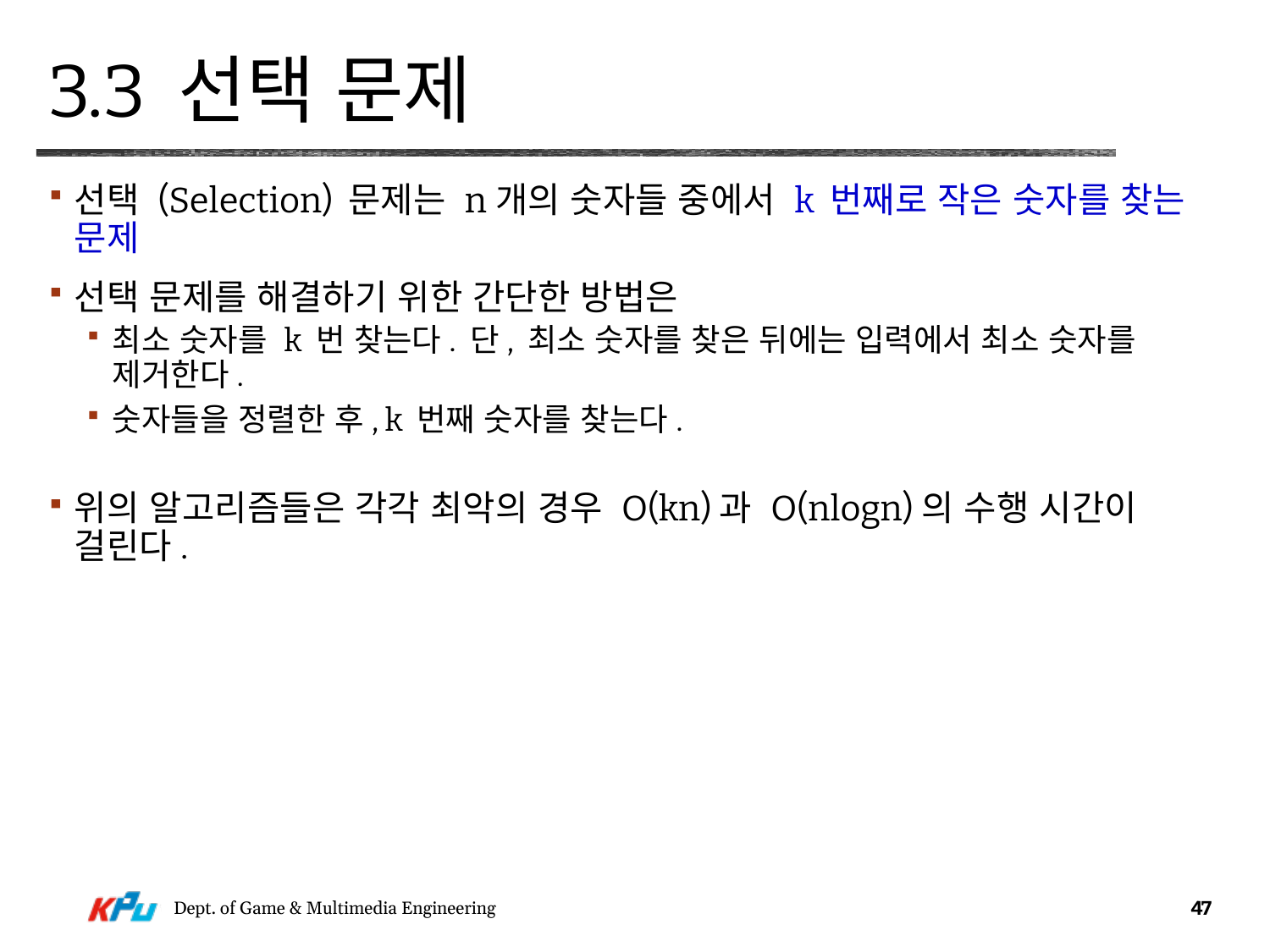

# 3.3 선택 문제
선택 (Selection) 문제는 n개의 숫자들 중에서 k 번째로 작은 숫자를 찾는 문제
선택 문제를 해결하기 위한 간단한 방법은
최소 숫자를 k 번 찾는다. 단, 최소 숫자를 찾은 뒤에는 입력에서 최소 숫자를 제거한다.
숫자들을 정렬한 후, k 번째 숫자를 찾는다.
위의 알고리즘들은 각각 최악의 경우 O(kn)과 O(nlogn)의 수행 시간이 걸린다.
Dept. of Game & Multimedia Engineering
47